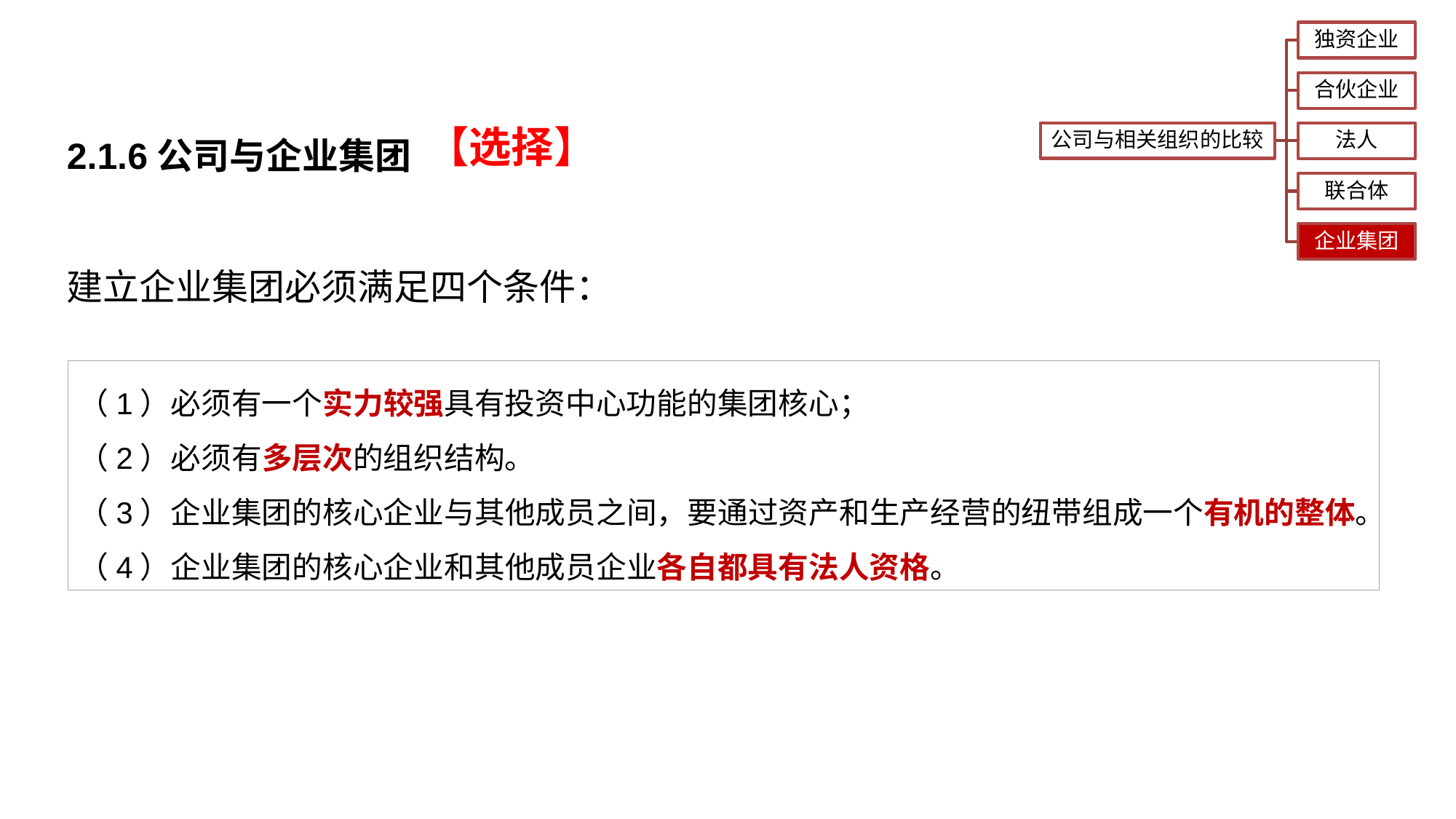

公司与相关组织的比较
独资企业
合伙企业
法人
联合体
企业集团
2.1.6公司与企业集团

建立企业集团必须满足四个条件：
【选择】
（1）必须有一个实力较强具有投资中心功能的集团核心；
（2）必须有多层次的组织结构。
（3）企业集团的核心企业与其他成员之间，要通过资产和生产经营的纽带组成一个有机的整体。
（4）企业集团的核心企业和其他成员企业各自都具有法人资格。